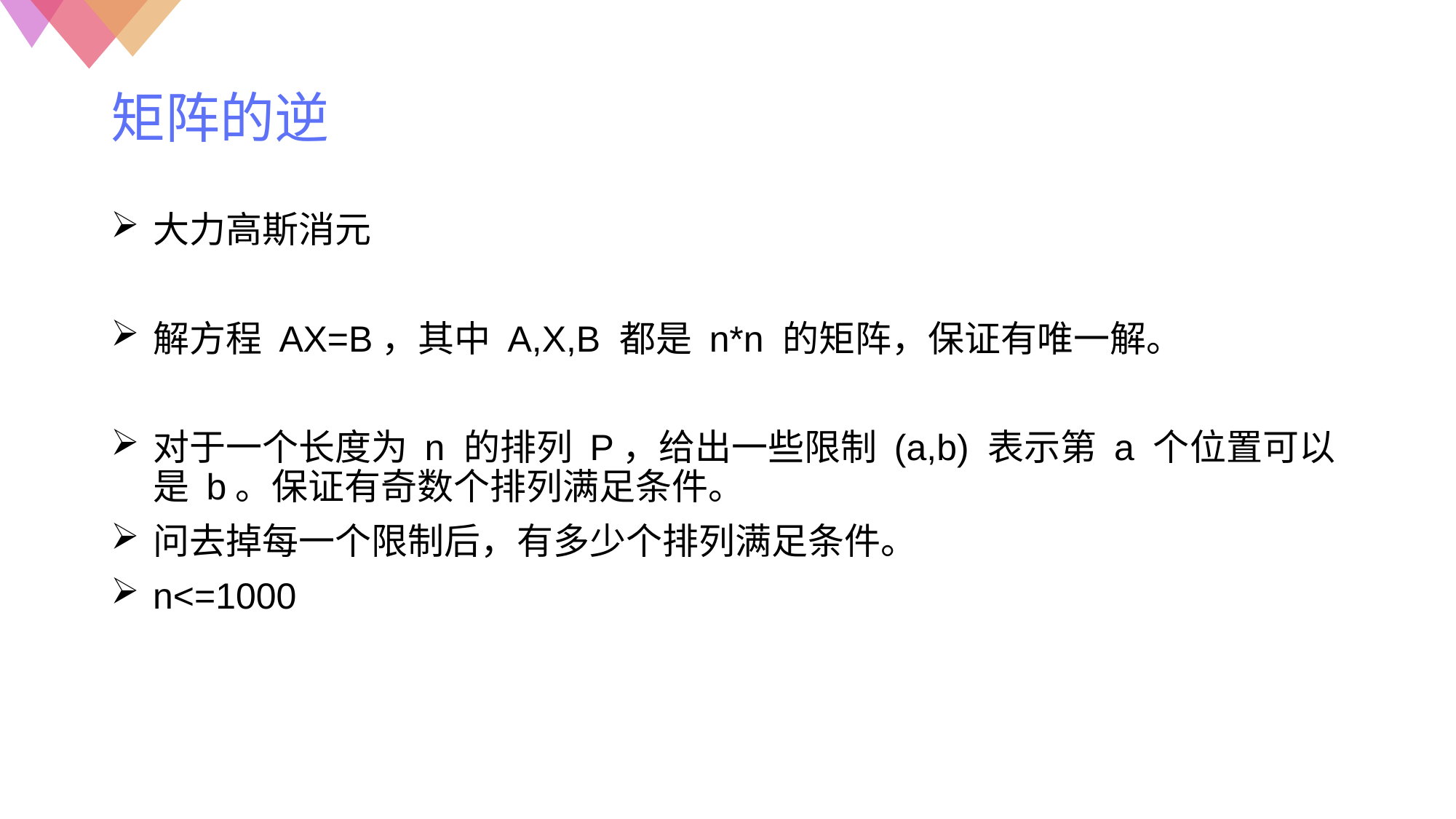

# 矩阵的逆
大力高斯消元

解方程 AX=B，其中 A,X,B 都是 n*n 的矩阵，保证有唯一解。

对于一个长度为 n 的排列 P，给出一些限制 (a,b) 表示第 a 个位置可以是 b。保证有奇数个排列满足条件。
问去掉每一个限制后，有多少个排列满足条件。
n<=1000